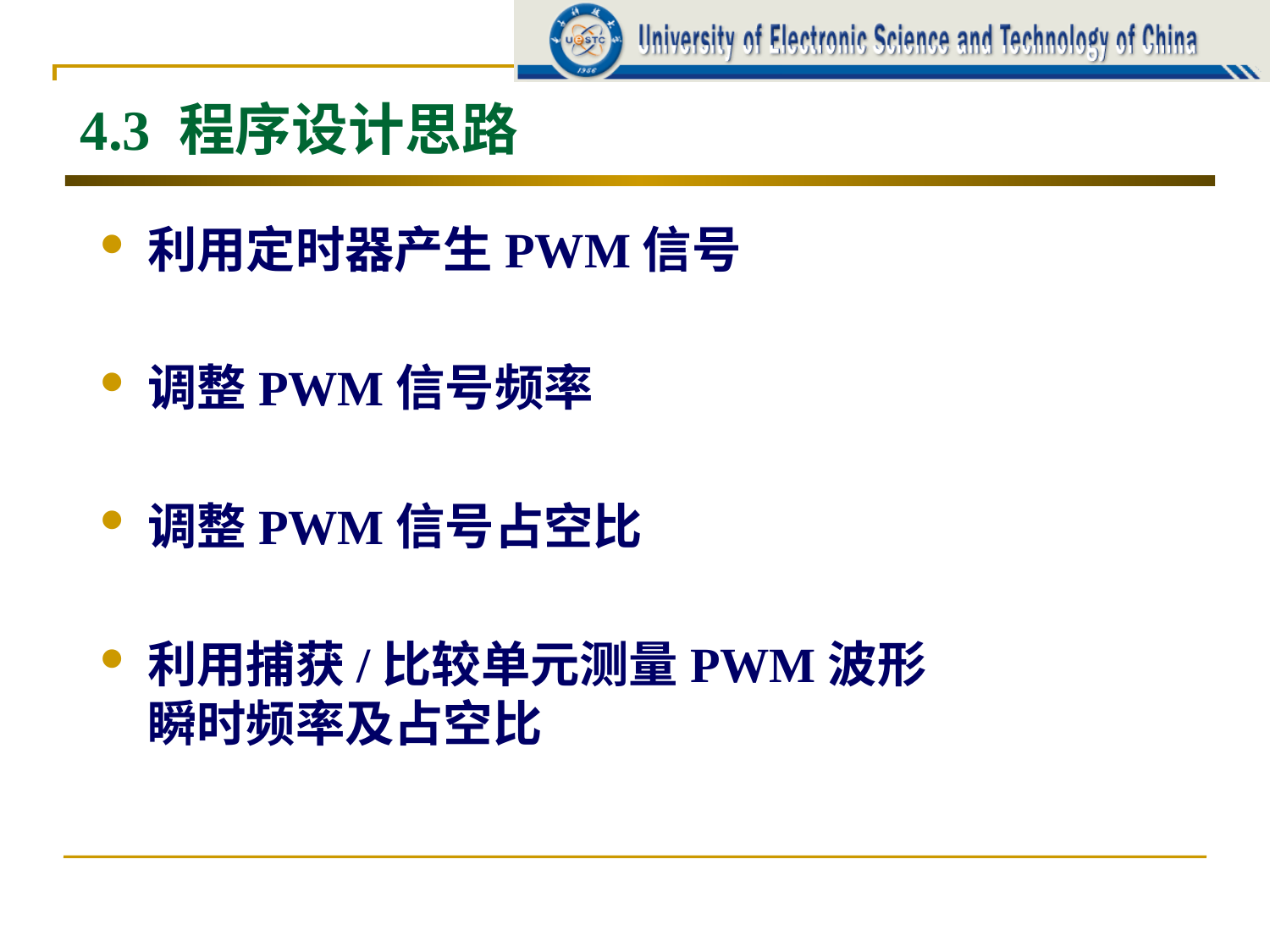

# 4.3 程序设计思路
利用定时器产生PWM信号

调整PWM信号频率

调整PWM信号占空比

利用捕获/比较单元测量PWM波形瞬时频率及占空比